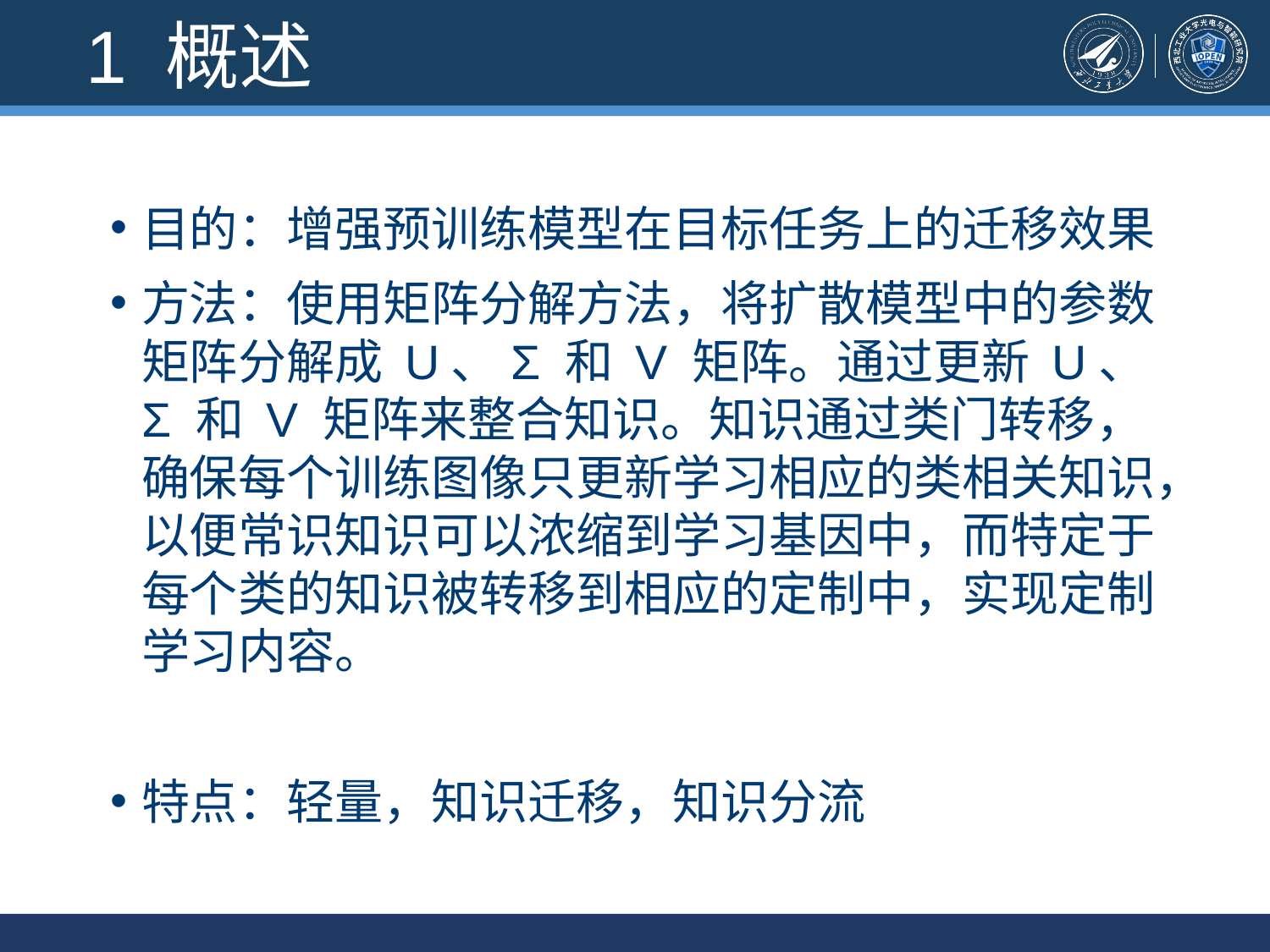

1 概述
目的：增强预训练模型在目标任务上的迁移效果
方法：使用矩阵分解方法，将扩散模型中的参数矩阵分解成 U、Σ 和 V 矩阵。通过更新 U、Σ 和 V 矩阵来整合知识。知识通过类门转移，确保每个训练图像只更新学习相应的类相关知识，以便常识知识可以浓缩到学习基因中，而特定于每个类的知识被转移到相应的定制中，实现定制学习内容。

特点：轻量，知识迁移，知识分流